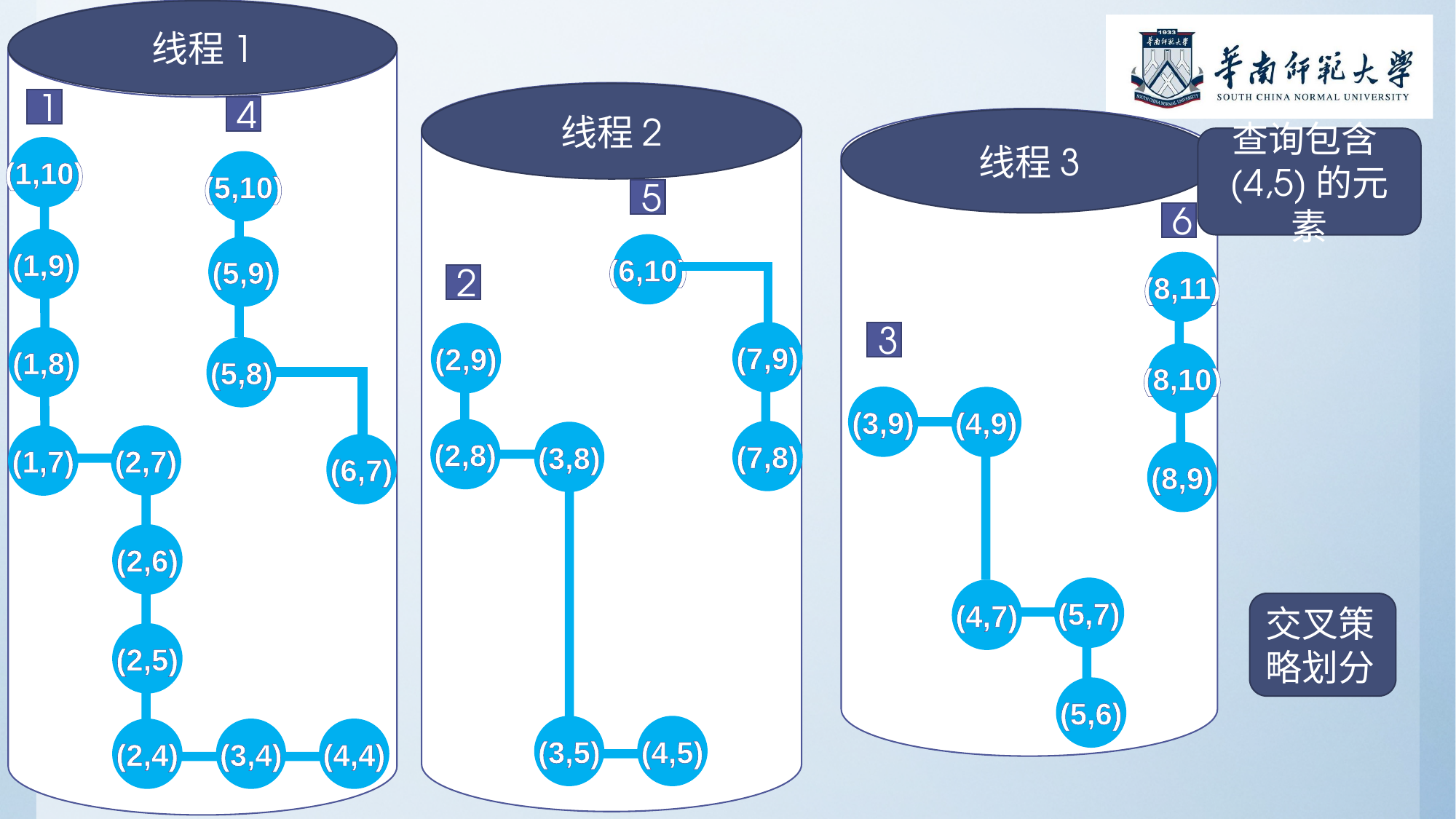

线程1

线程2
1
4

线程3
查询包含(4,5)的元素
(1,10)
(5,10)
5

6

(1,9)
(6,10)
(5,9)
(8,11)

2

3
(7,9)
(2,9)
(1,8)
(5,8)
(8,10)

(3,9)
(4,9)

(2,8)
(7,8)

(3,8)
(2,7)
(1,7)
(6,7)
(8,9)

(2,6)
(5,7)
(4,7)

交叉策略划分

(2,5)

(5,6)

(4,5)
(3,5)
(2,4)
(4,4)
(3,4)